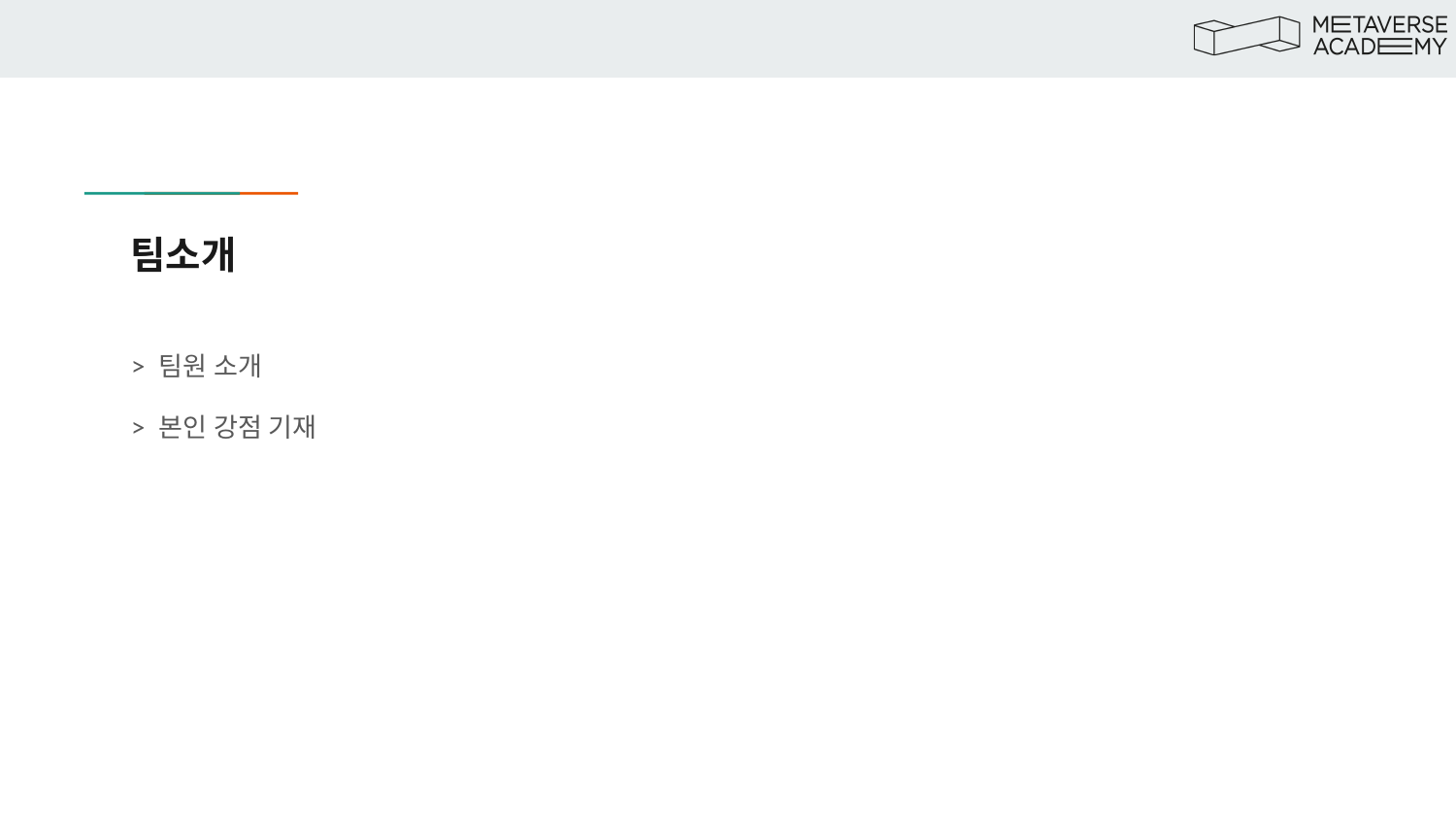

# 팀소개
> 팀원 소개
> 본인 강점 기재